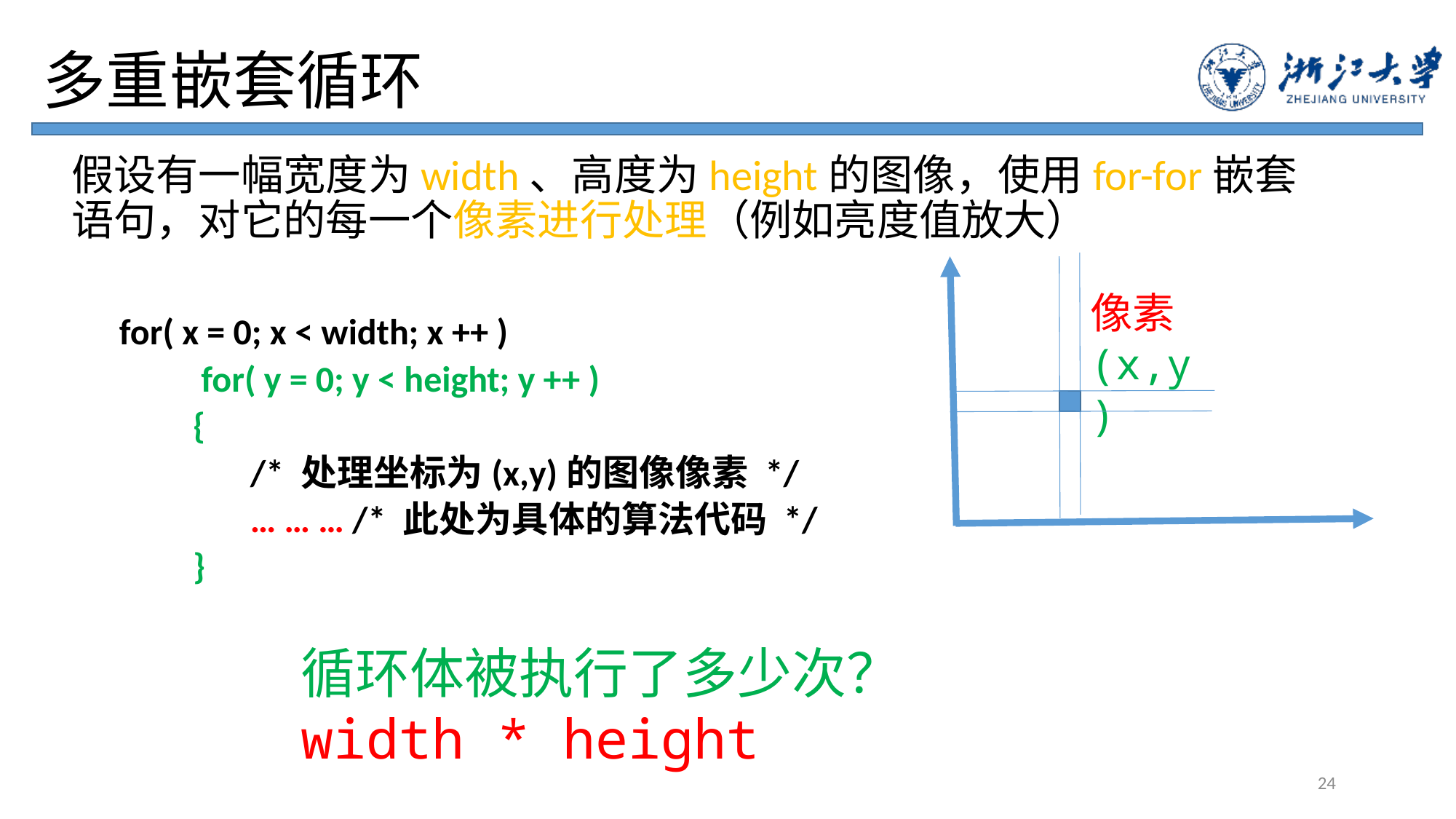

# 多重嵌套循环
假设有一幅宽度为width、高度为height的图像，使用for-for嵌套语句，对它的每一个像素进行处理（例如亮度值放大）

for( x = 0; x < width; x ++ )
          for( y = 0; y < height; y ++ )
         {
                /* 处理坐标为(x,y)的图像像素 */
                … … … /* 此处为具体的算法代码 */
         }

像素(x,y)
循环体被执行了多少次？
width * height
24